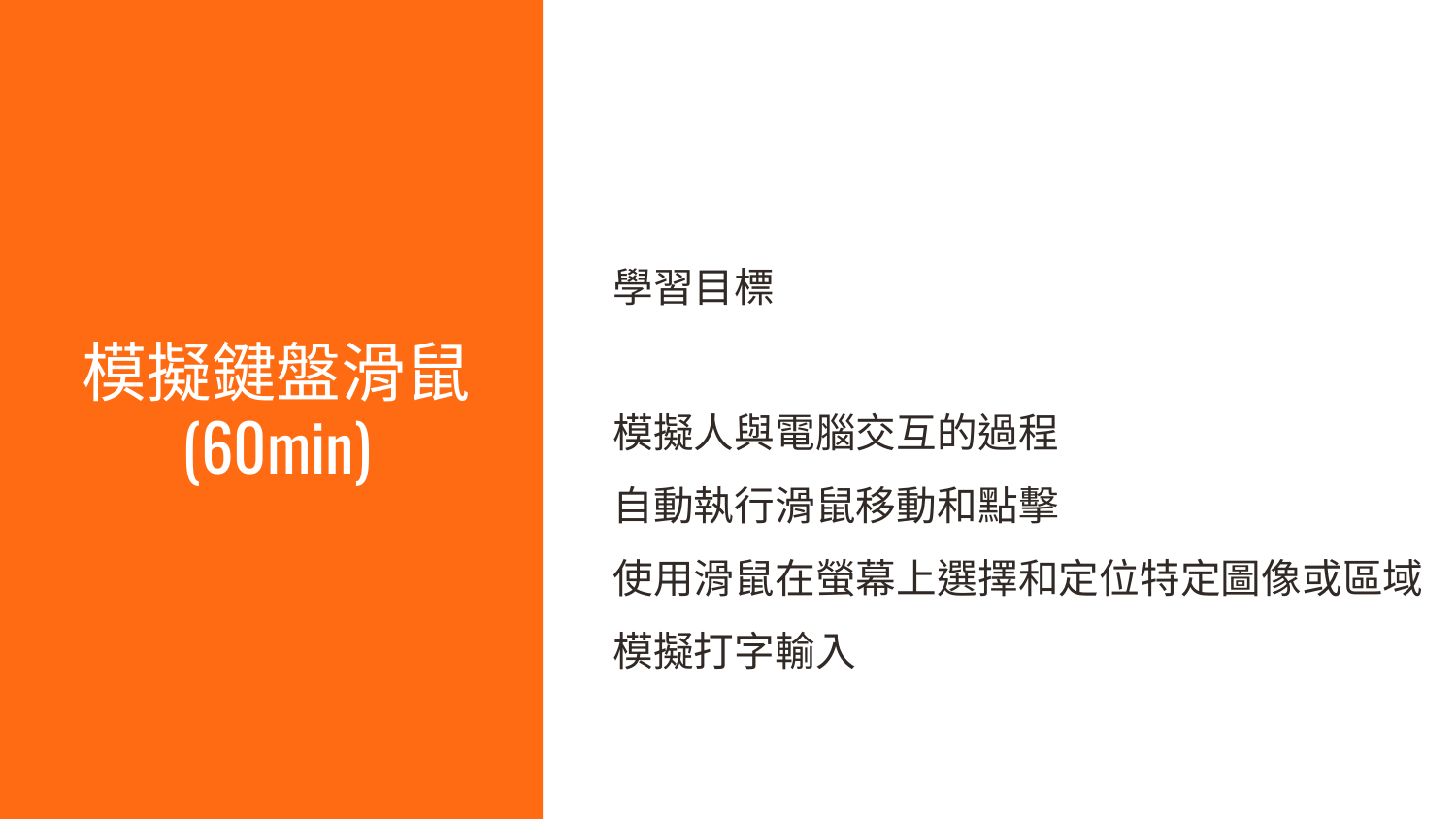

學習目標

模擬人與電腦交互的過程
自動執行滑鼠移動和點擊
使用滑鼠在螢幕上選擇和定位特定圖像或區域
模擬打字輸入
模擬鍵盤滑鼠 (60min)